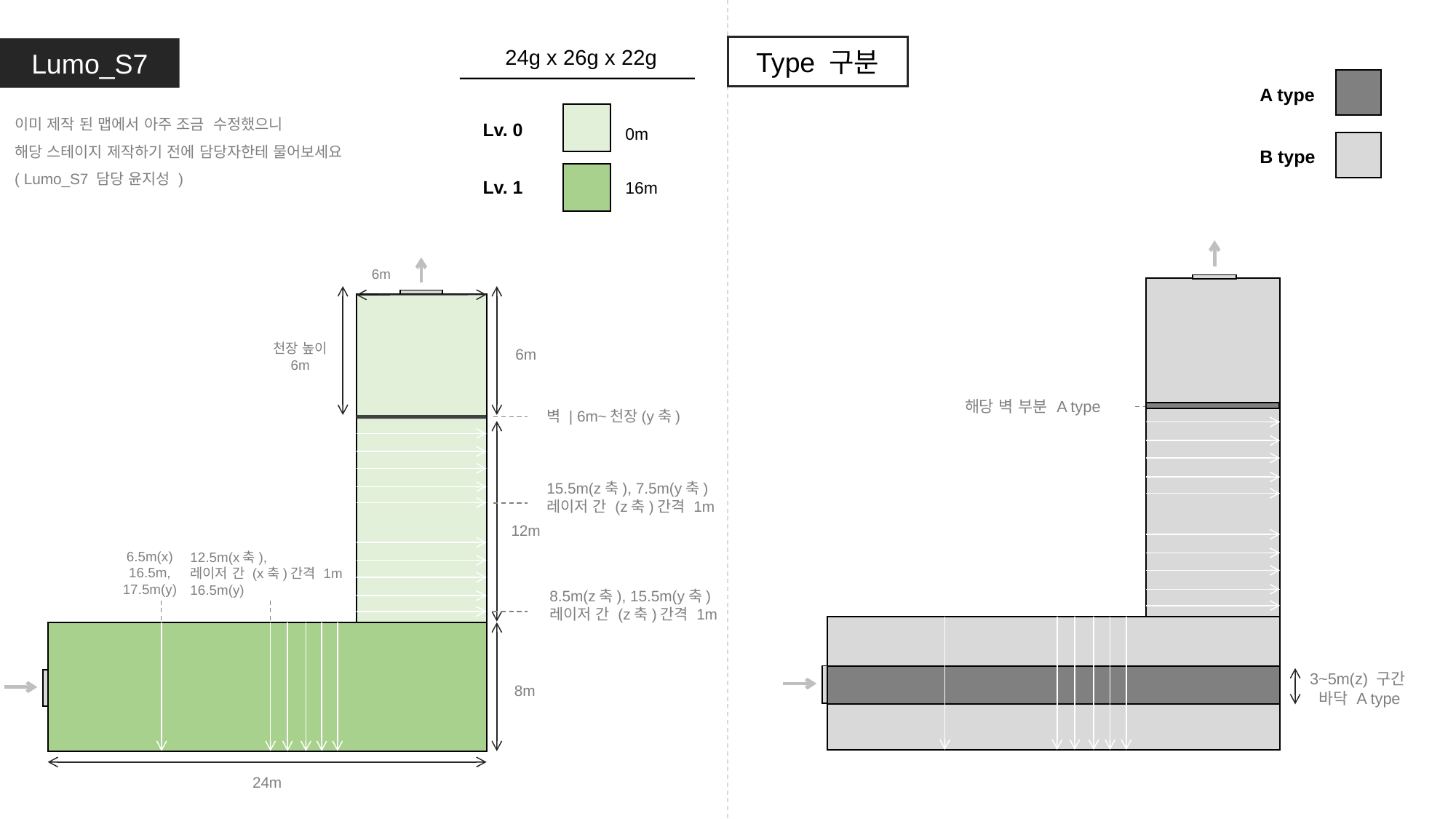

Type 구분
Lumo_S7
24g x 26g x 22g

Lv. 0
0m

Lv. 1
16m

A type

B type
이미 제작 된 맵에서 아주 조금  수정했으니
해당 스테이지 제작하기 전에 담당자한테 물어보세요
( Lumo_S7 담당 윤지성 )

해당 벽 부분 A type

3~5m(z) 구간
 바닥 A type

6m

천장 높이
6m
6m
벽 | 6m~천장(y축)

15.5m(z축), 7.5m(y축)
레이저 간 (z축)간격 1m
12m
6.5m(x)
16.5m, 17.5m(y)
12.5m(x축),
레이저 간 (x축)간격 1m
16.5m(y)
8.5m(z축), 15.5m(y축)
레이저 간 (z축)간격 1m

8m

24m